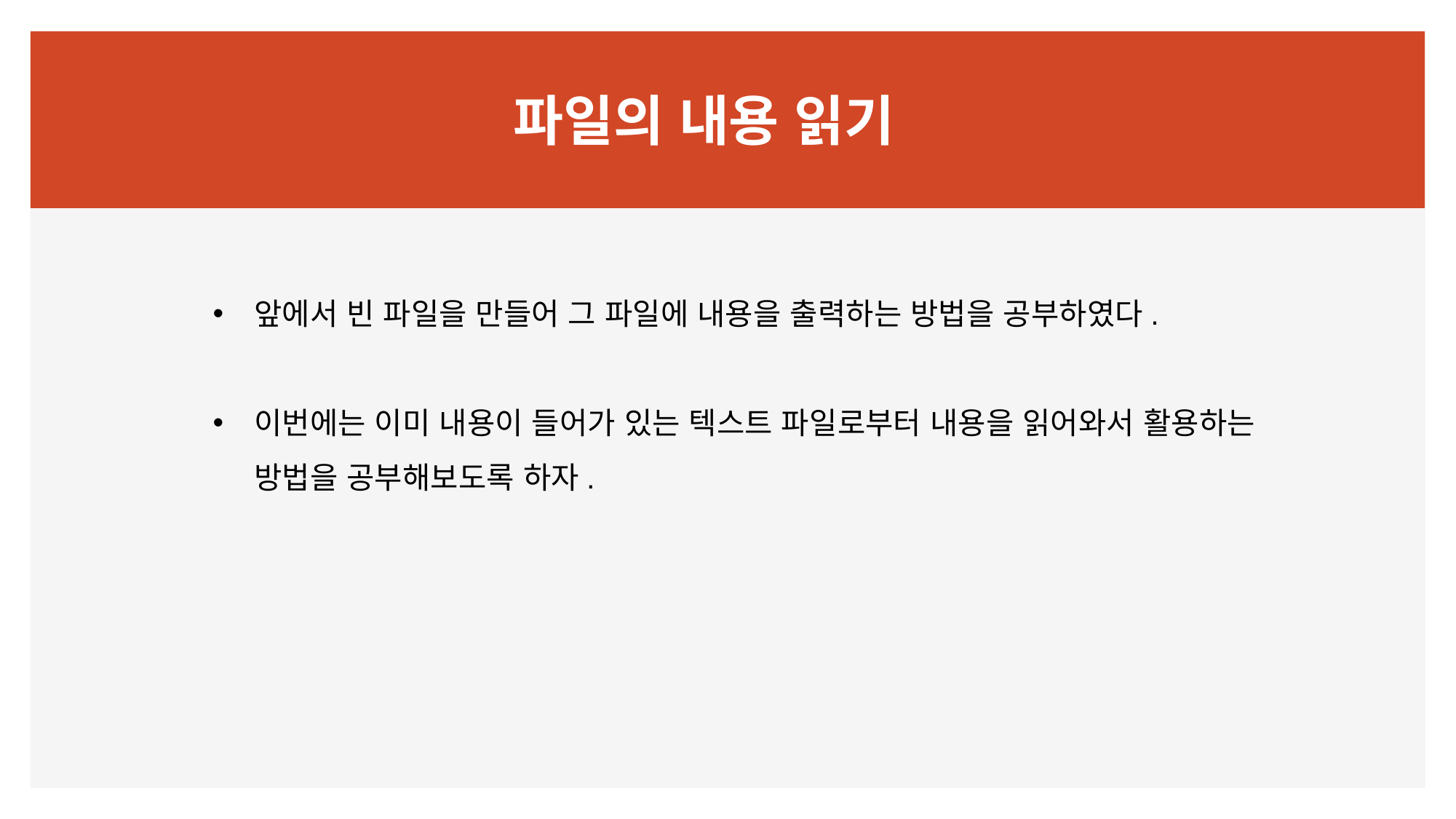

# 파일의 내용 읽기
앞에서 빈 파일을 만들어 그 파일에 내용을 출력하는 방법을 공부하였다.

이번에는 이미 내용이 들어가 있는 텍스트 파일로부터 내용을 읽어와서 활용하는
방법을 공부해보도록 하자.